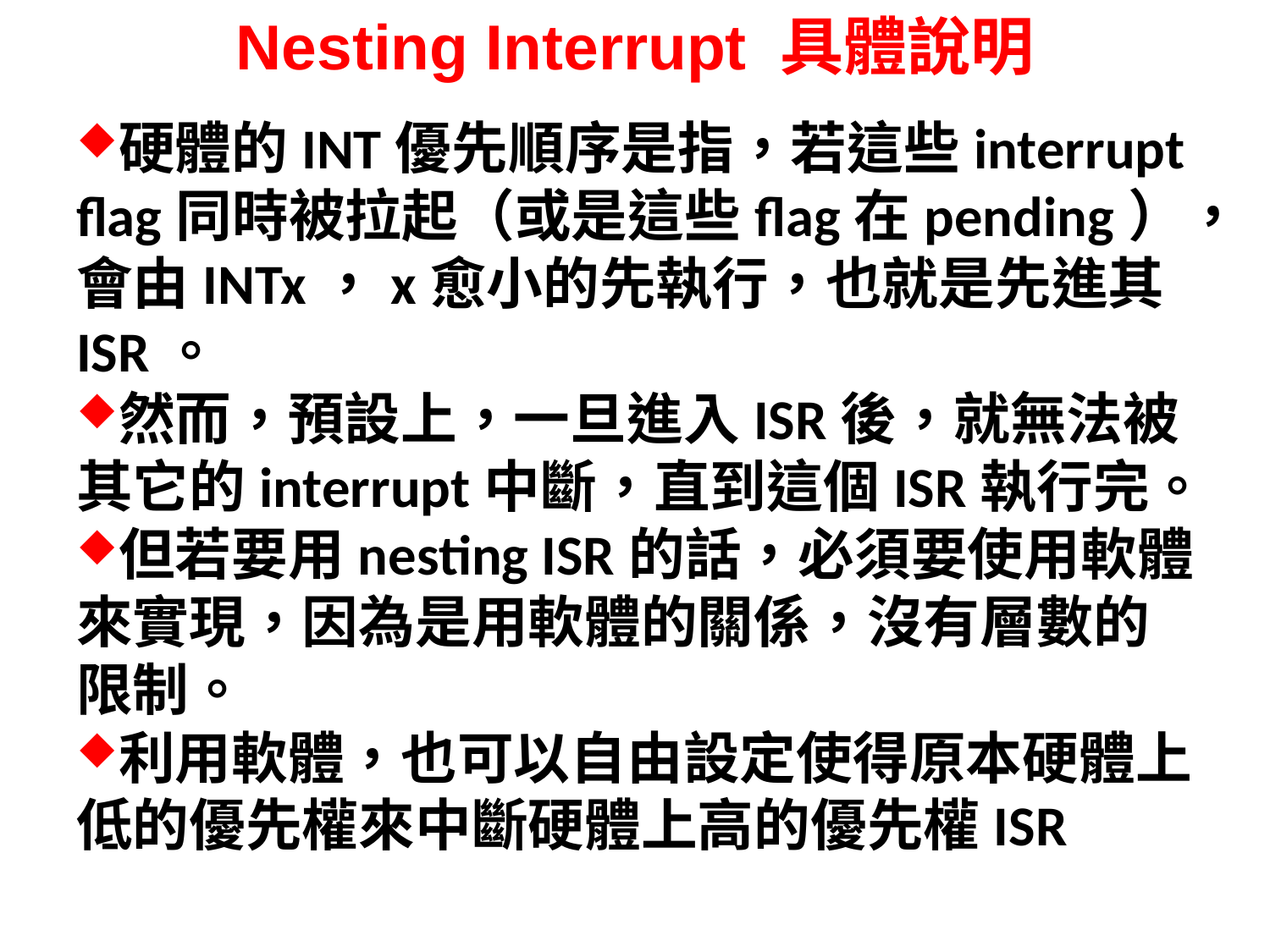

# Nesting Interrupt 具體說明
硬體的INT優先順序是指，若這些interrupt flag同時被拉起（或是這些flag在pending），會由INTx，x愈小的先執行，也就是先進其ISR。
然而，預設上，一旦進入ISR後，就無法被其它的interrupt中斷，直到這個ISR執行完。
但若要用nesting ISR的話，必須要使用軟體來實現，因為是用軟體的關係，沒有層數的限制。
利用軟體，也可以自由設定使得原本硬體上低的優先權來中斷硬體上高的優先權ISR